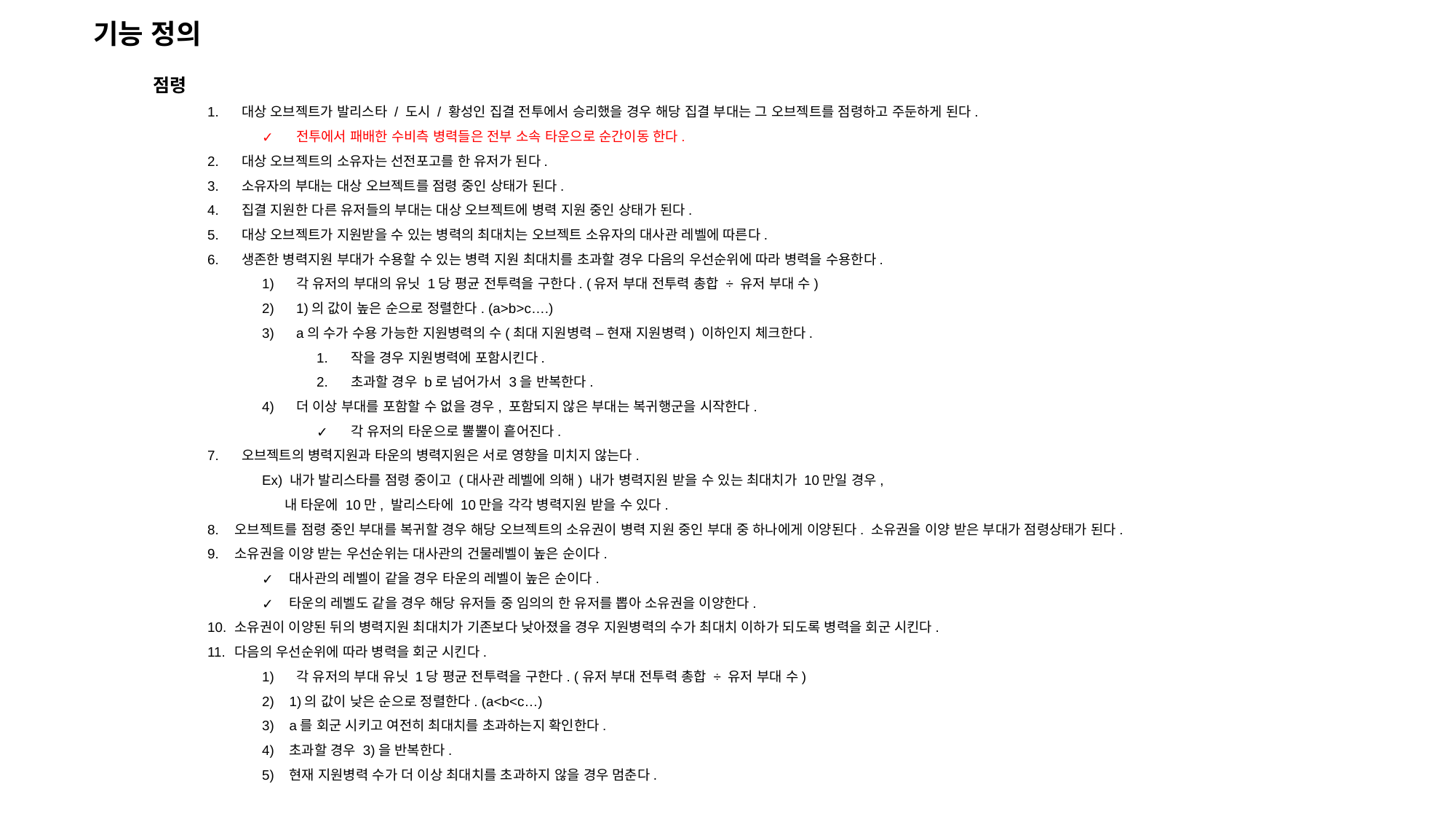

기능 정의
점령
대상 오브젝트가 발리스타 / 도시 / 황성인 집결 전투에서 승리했을 경우 해당 집결 부대는 그 오브젝트를 점령하고 주둔하게 된다.
전투에서 패배한 수비측 병력들은 전부 소속 타운으로 순간이동 한다.
대상 오브젝트의 소유자는 선전포고를 한 유저가 된다.
소유자의 부대는 대상 오브젝트를 점령 중인 상태가 된다.
집결 지원한 다른 유저들의 부대는 대상 오브젝트에 병력 지원 중인 상태가 된다.
대상 오브젝트가 지원받을 수 있는 병력의 최대치는 오브젝트 소유자의 대사관 레벨에 따른다.
생존한 병력지원 부대가 수용할 수 있는 병력 지원 최대치를 초과할 경우 다음의 우선순위에 따라 병력을 수용한다.
각 유저의 부대의 유닛 1당 평균 전투력을 구한다. (유저 부대 전투력 총합 ÷ 유저 부대 수)
1)의 값이 높은 순으로 정렬한다. (a>b>c….)
a의 수가 수용 가능한 지원병력의 수(최대 지원병력 – 현재 지원병력) 이하인지 체크한다.
작을 경우 지원병력에 포함시킨다.
초과할 경우 b로 넘어가서 3을 반복한다.
더 이상 부대를 포함할 수 없을 경우, 포함되지 않은 부대는 복귀행군을 시작한다.
각 유저의 타운으로 뿔뿔이 흩어진다.
오브젝트의 병력지원과 타운의 병력지원은 서로 영향을 미치지 않는다.
Ex) 내가 발리스타를 점령 중이고 (대사관 레벨에 의해) 내가 병력지원 받을 수 있는 최대치가 10만일 경우,
     내 타운에 10만, 발리스타에 10만을 각각 병력지원 받을 수 있다.
오브젝트를 점령 중인 부대를 복귀할 경우 해당 오브젝트의 소유권이 병력 지원 중인 부대 중 하나에게 이양된다. 소유권을 이양 받은 부대가 점령상태가 된다.
소유권을 이양 받는 우선순위는 대사관의 건물레벨이 높은 순이다.
대사관의 레벨이 같을 경우 타운의 레벨이 높은 순이다.
타운의 레벨도 같을 경우 해당 유저들 중 임의의 한 유저를 뽑아 소유권을 이양한다.
소유권이 이양된 뒤의 병력지원 최대치가 기존보다 낮아졌을 경우 지원병력의 수가 최대치 이하가 되도록 병력을 회군 시킨다.
다음의 우선순위에 따라 병력을 회군 시킨다.
 각 유저의 부대 유닛 1당 평균 전투력을 구한다. (유저 부대 전투력 총합 ÷ 유저 부대 수)
1)의 값이 낮은 순으로 정렬한다. (a<b<c…)
a를 회군 시키고 여전히 최대치를 초과하는지 확인한다.
초과할 경우 3)을 반복한다.
현재 지원병력 수가 더 이상 최대치를 초과하지 않을 경우 멈춘다.